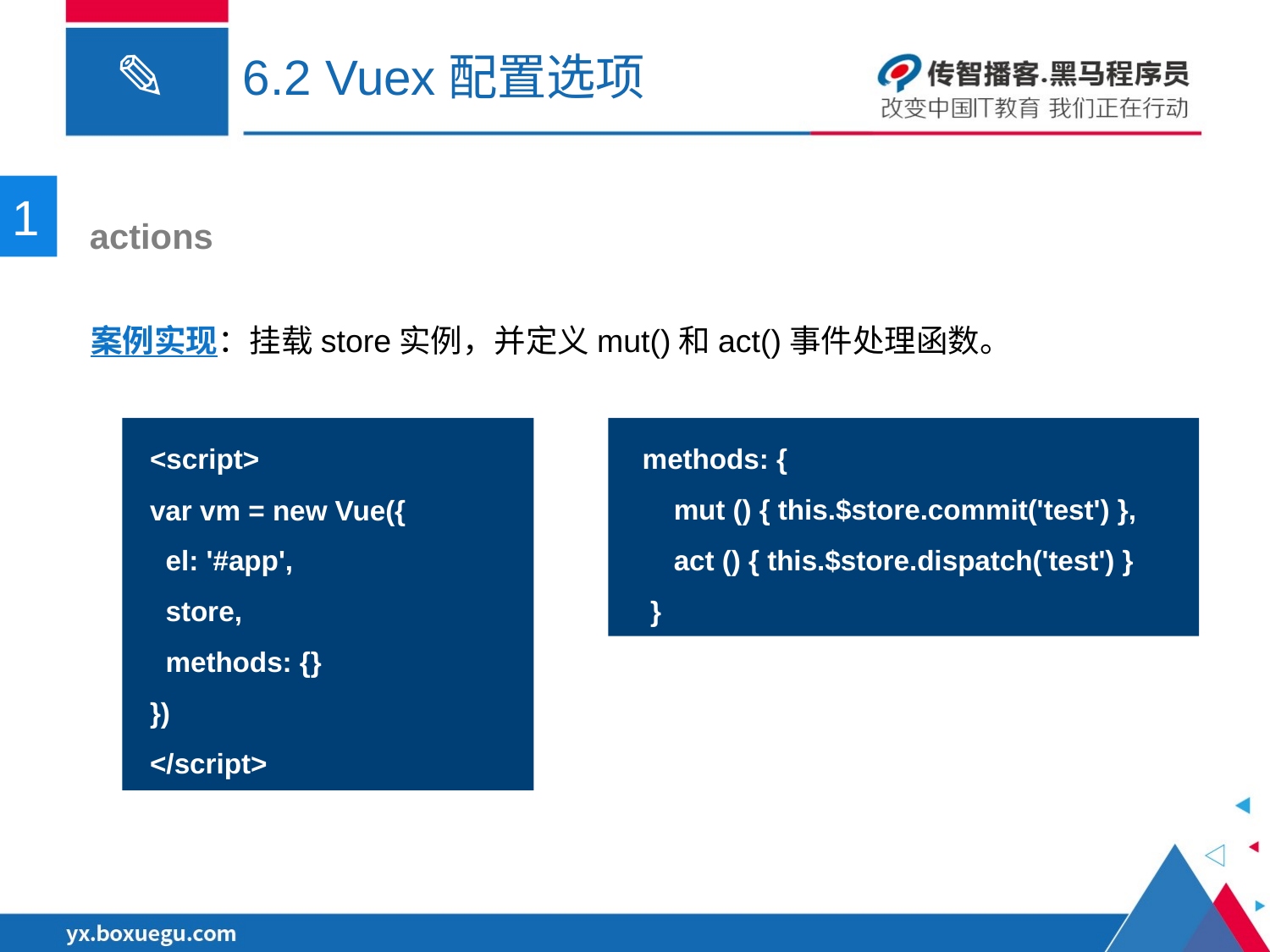

# 6.2 Vuex配置选项

1
  actions
案例实现：挂载store实例，并定义mut()和act()事件处理函数。

<script>
var vm = new Vue({
  el: '#app',
  store,
  methods: {}
})
</script>

methods: {
    mut () { this.$store.commit('test') },
    act () { this.$store.dispatch('test') }
 }